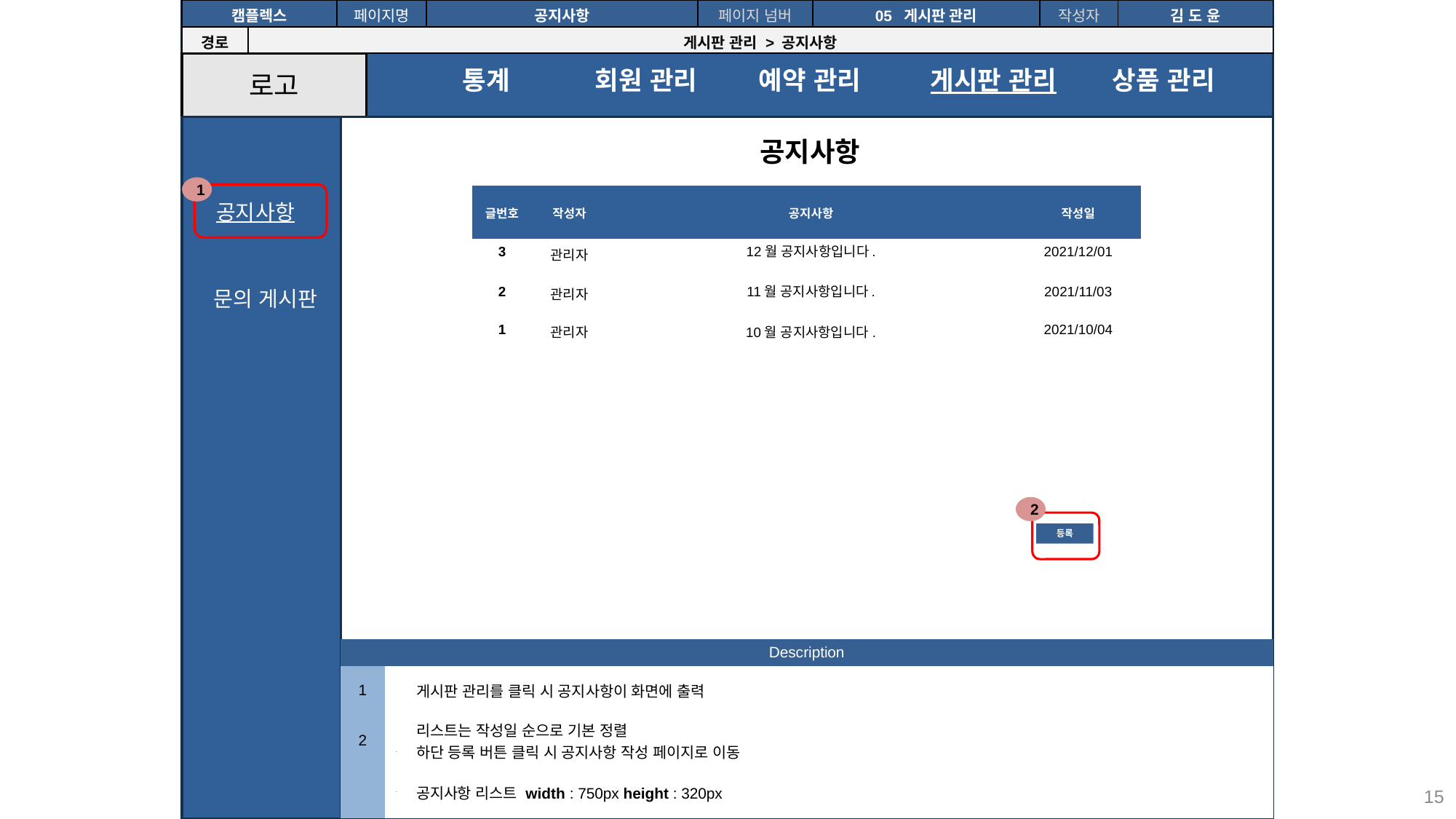

| 캠플렉스 |  | 페이지명 | 공지사항 | 페이지 넘버 | 05 게시판 관리 | 작성자 | 김 도 윤 |
| --- | --- | --- | --- | --- | --- | --- | --- |
| 경로 | 게시판 관리 > 공지사항 |  |  |  |  |  |  |
로고
통계
회원 관리
예약 관리
게시판 관리
상품 관리

공지사항
1

| 글번호 | 작성자 | 공지사항 | 작성일 |
| --- | --- | --- | --- |
| 3 | 관리자 | 12월 공지사항입니다. | 2021/12/01 |
| 2 | 관리자 | 11월 공지사항입니다. | 2021/11/03 |
| 1 | 관리자 | 10월 공지사항입니다. | 2021/10/04 |
공지사항
문의 게시판
2

등록
| Description |  |
| --- | --- |
| 1 | 게시판 관리를 클릭 시 공지사항이 화면에 출력 |
| 2 | 리스트는 작성일 순으로 기본 정렬 하단 등록 버튼 클릭 시 공지사항 작성 페이지로 이동 |
|  | 공지사항 리스트 width : 750px height : 320px |
15